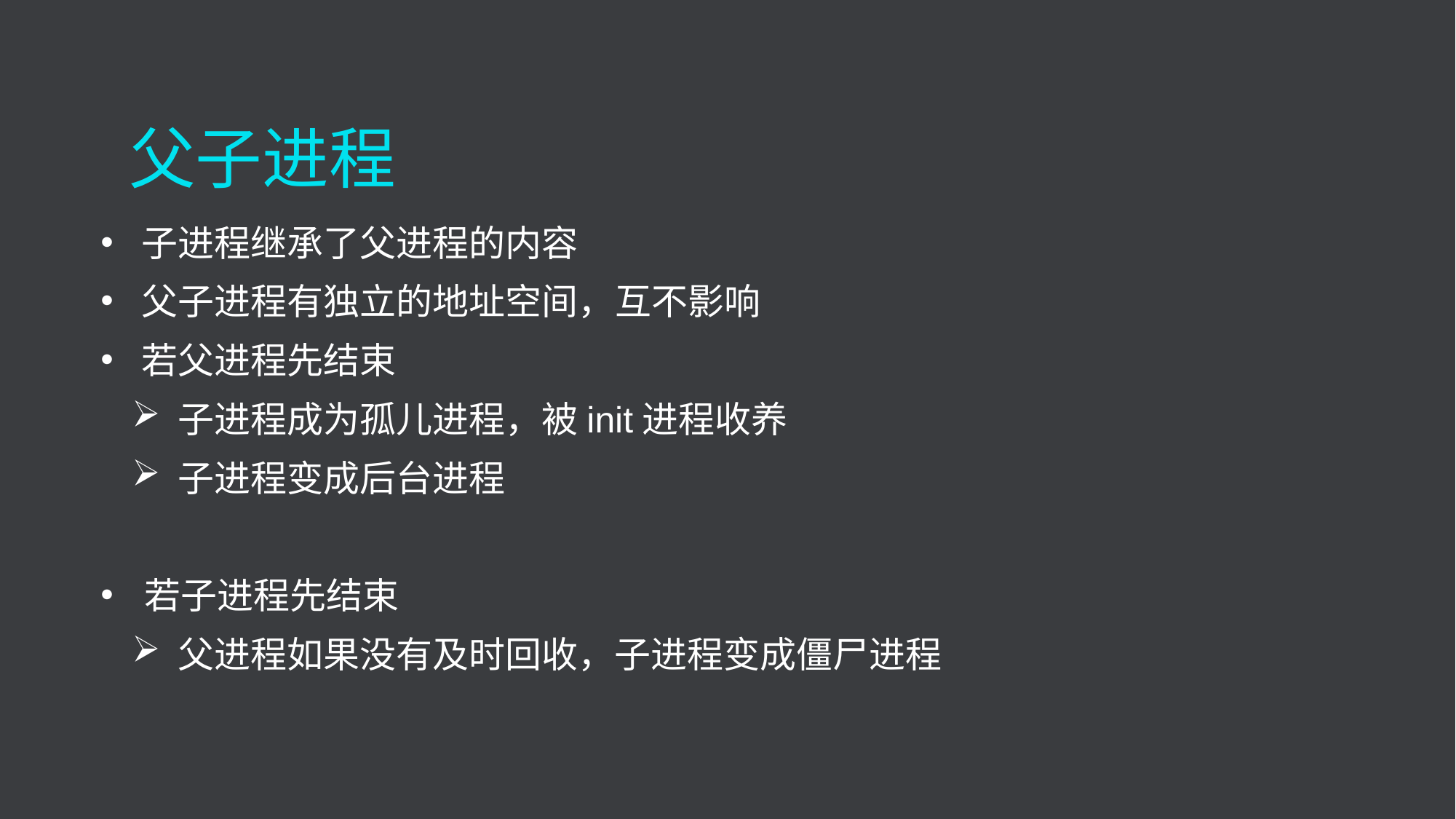

父子进程
子进程继承了父进程的内容
父子进程有独立的地址空间，互不影响
若父进程先结束
 子进程成为孤儿进程，被init进程收养
 子进程变成后台进程

若子进程先结束
 父进程如果没有及时回收，子进程变成僵尸进程